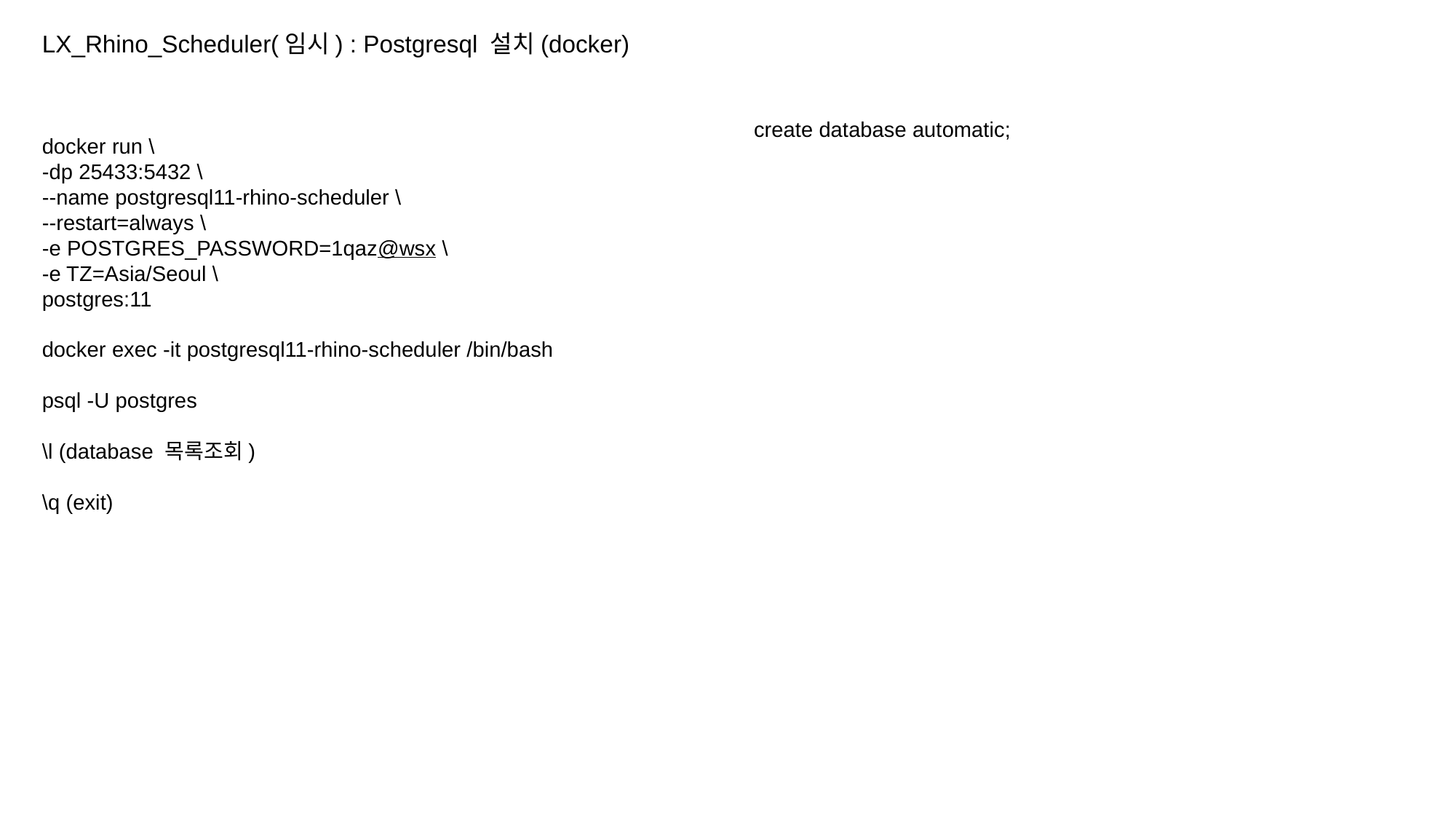

LX_Rhino_Scheduler(임시) : Postgresql 설치(docker)

docker run \
-dp 25433:5432 \
--name postgresql11-rhino-scheduler \
--restart=always \
-e POSTGRES_PASSWORD=1qaz@wsx \
-e TZ=Asia/Seoul \
postgres:11

docker exec -it postgresql11-rhino-scheduler /bin/bash

psql -U postgres

\l (database 목록조회)

\q (exit)

create database automatic;